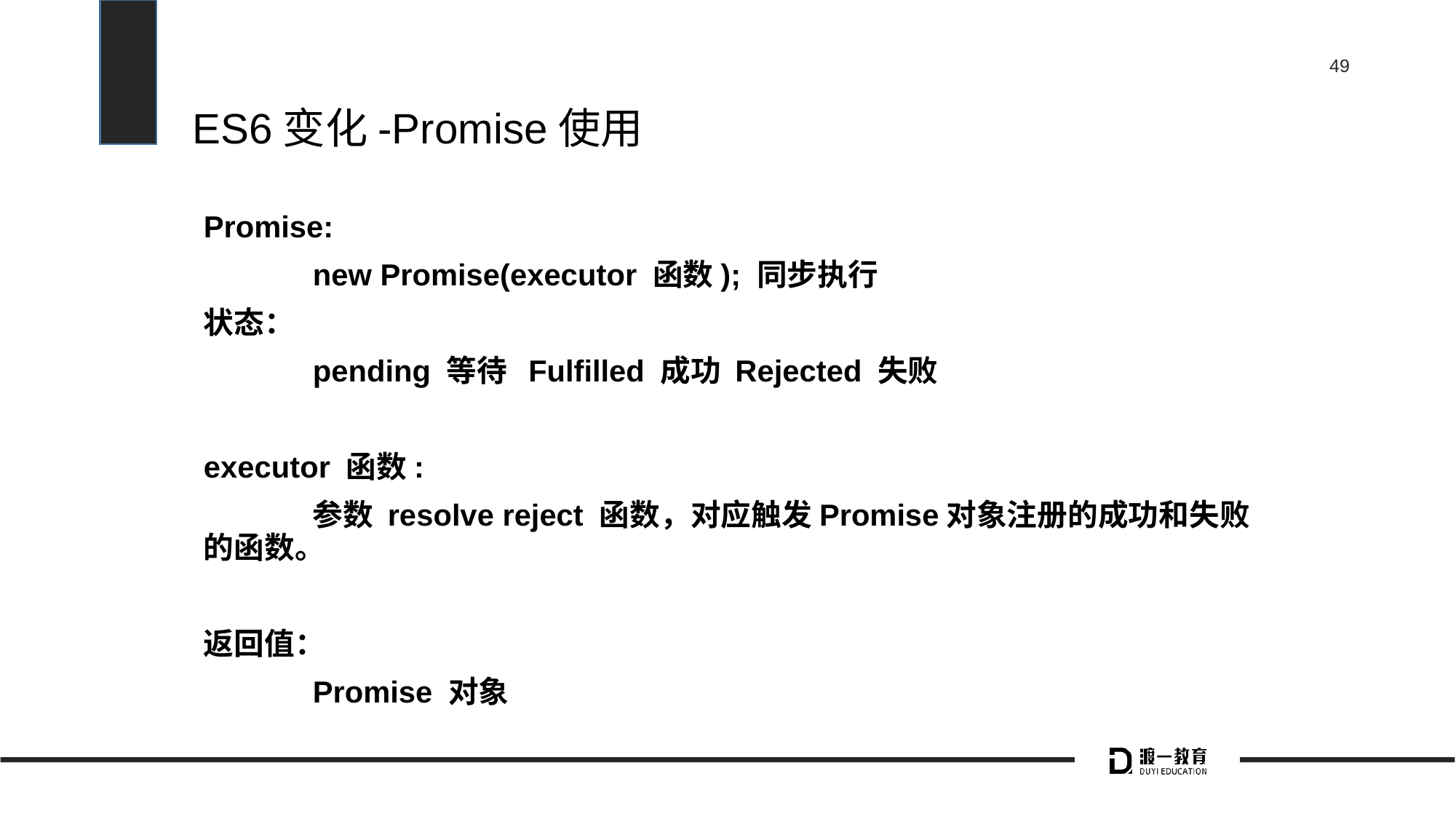

# ES6变化-Promise使用
Promise:
	new Promise(executor 函数); 同步执行
状态：
	pending 等待  Fulfilled 成功 Rejected 失败

executor 函数:
	参数 resolve reject 函数，对应触发Promise对象注册的成功和失败的函数。

返回值：
	Promise 对象